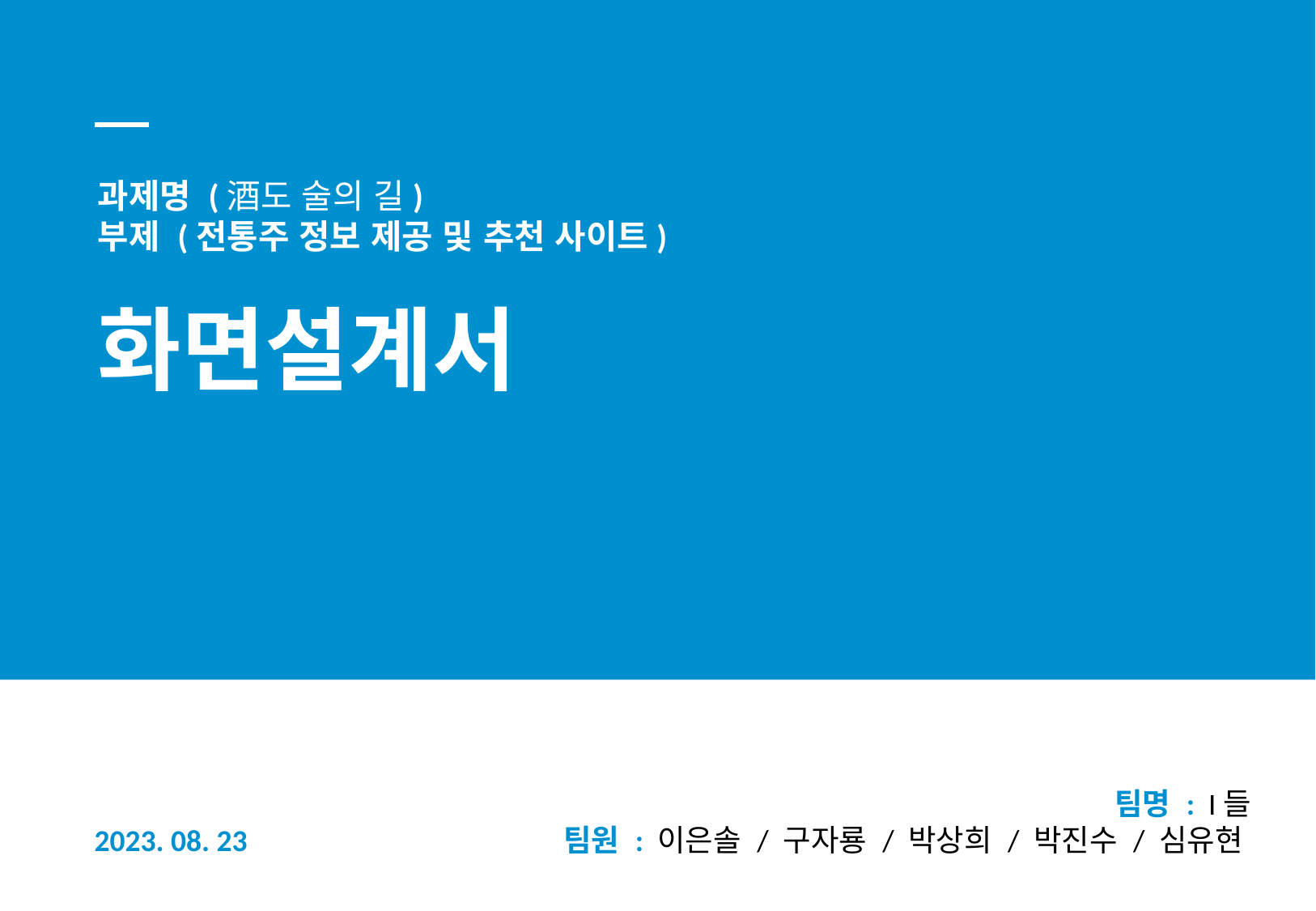

과제명 (酒도 술의 길)
부제 (전통주 정보 제공 및 추천 사이트)

화면설계서
팀명 :  I들
팀원 : 이은솔 / 구자룡 / 박상희 / 박진수 / 심유현
2023. 08. 23